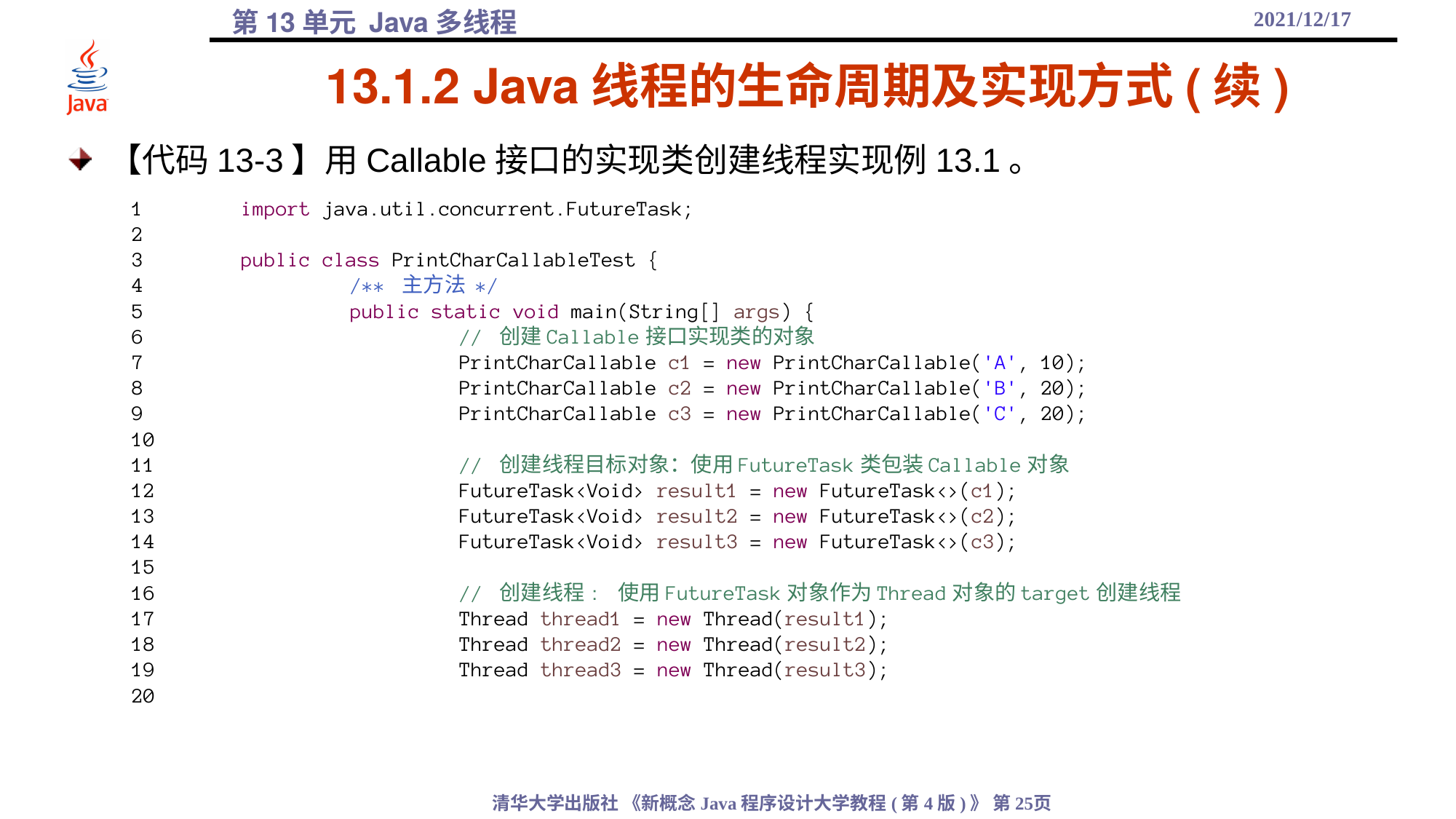

2021/12/17
# 13.1.2 Java线程的生命周期及实现方式(续)
【代码13-3】用Callable接口的实现类创建线程实现例13.1。
1	import java.util.concurrent.FutureTask;
2
3	public class PrintCharCallableTest {
4		/** 主方法 */
5		public static void main(String[] args) {
6			// 创建Callable接口实现类的对象
7			PrintCharCallable c1 = new PrintCharCallable('A', 10);
8			PrintCharCallable c2 = new PrintCharCallable('B', 20);
9			PrintCharCallable c3 = new PrintCharCallable('C', 20);
10
11			// 创建线程目标对象：使用FutureTask类包装Callable对象
12			FutureTask<Void> result1 = new FutureTask<>(c1);
13			FutureTask<Void> result2 = new FutureTask<>(c2);
14			FutureTask<Void> result3 = new FutureTask<>(c3);
15
16			// 创建线程: 使用FutureTask对象作为Thread对象的target创建线程
17			Thread thread1 = new Thread(result1);
18			Thread thread2 = new Thread(result2);
19			Thread thread3 = new Thread(result3);
20